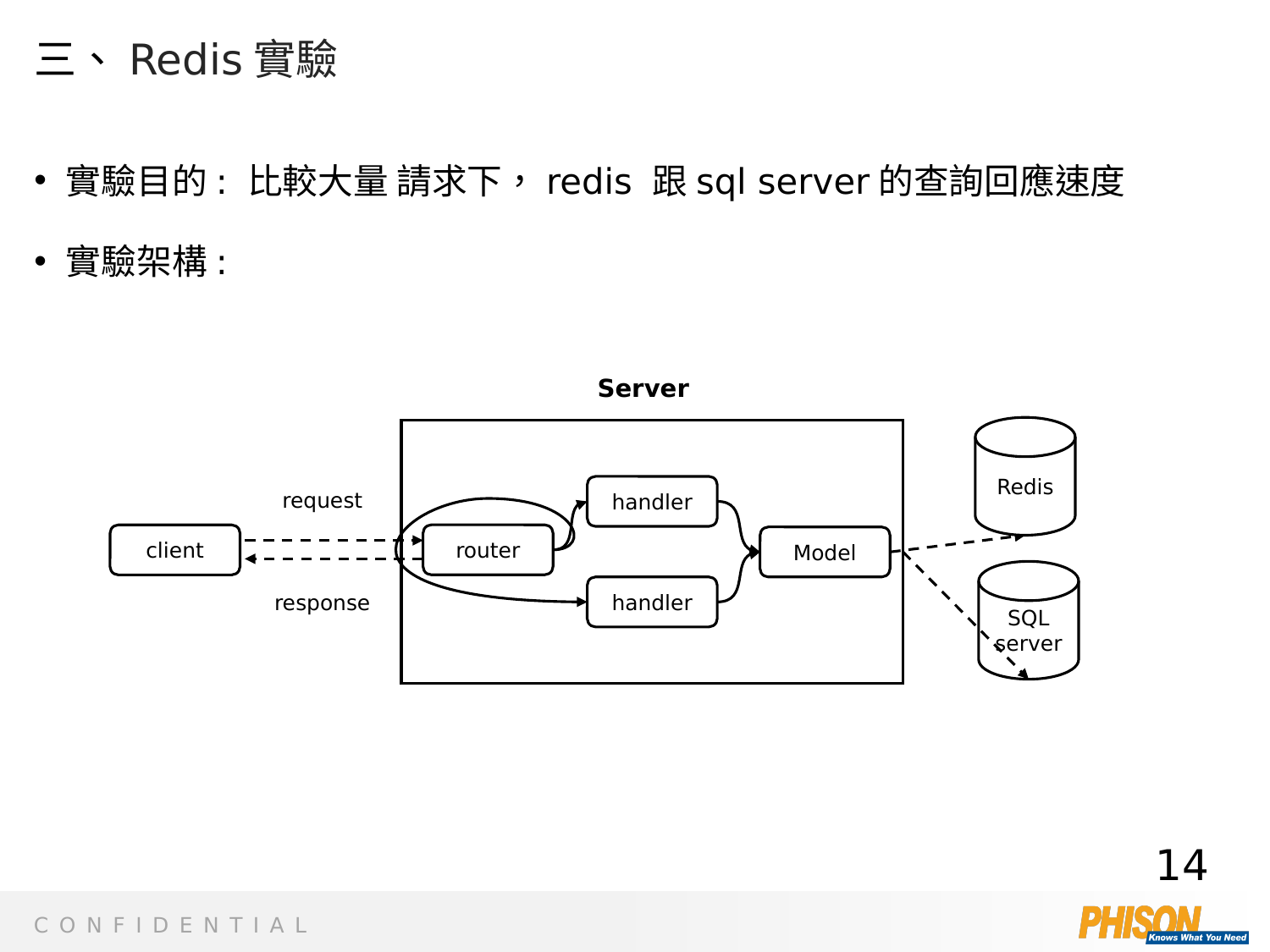

# 三、Redis實驗
實驗目的: 比較大量 請求下，redis 跟sql server的查詢回應速度
實驗架構:

Server
Redis

request
handler
router
client
Model
SQL server
response
handler
14